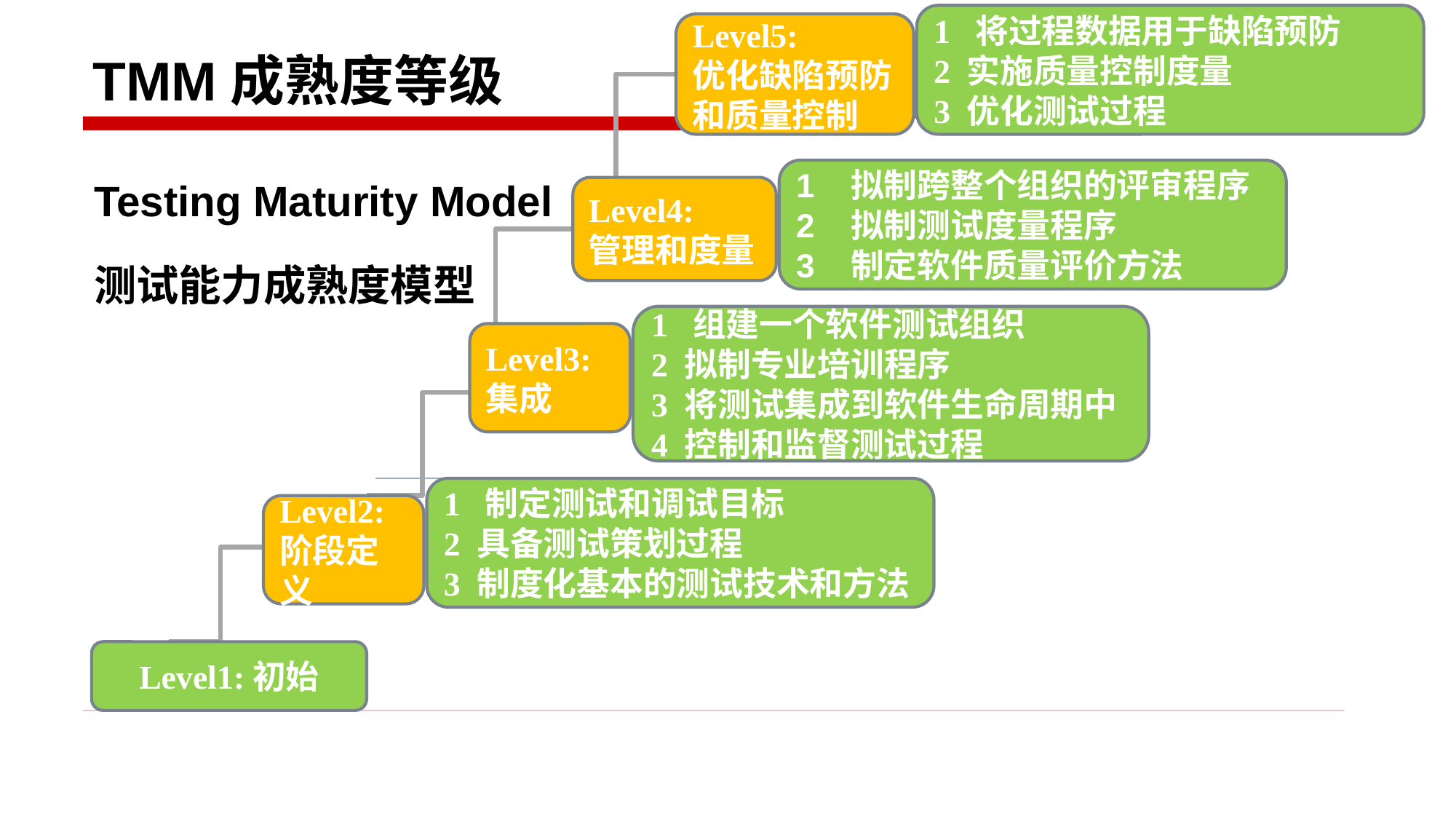

Level5:
优化缺陷预防和质量控制
1  将过程数据用于缺陷预防
2 实施质量控制度量
3 优化测试过程
# TMM成熟度等级
Testing Maturity Model
测试能力成熟度模型
Level4:
管理和度量
拟制跨整个组织的评审程序
拟制测试度量程序
制定软件质量评价方法
Level3:
集成
1  组建一个软件测试组织
2 拟制专业培训程序
3 将测试集成到软件生命周期中
4 控制和监督测试过程
Level2:
阶段定义
1  制定测试和调试目标
2 具备测试策划过程
3 制度化基本的测试技术和方法
Level1:初始